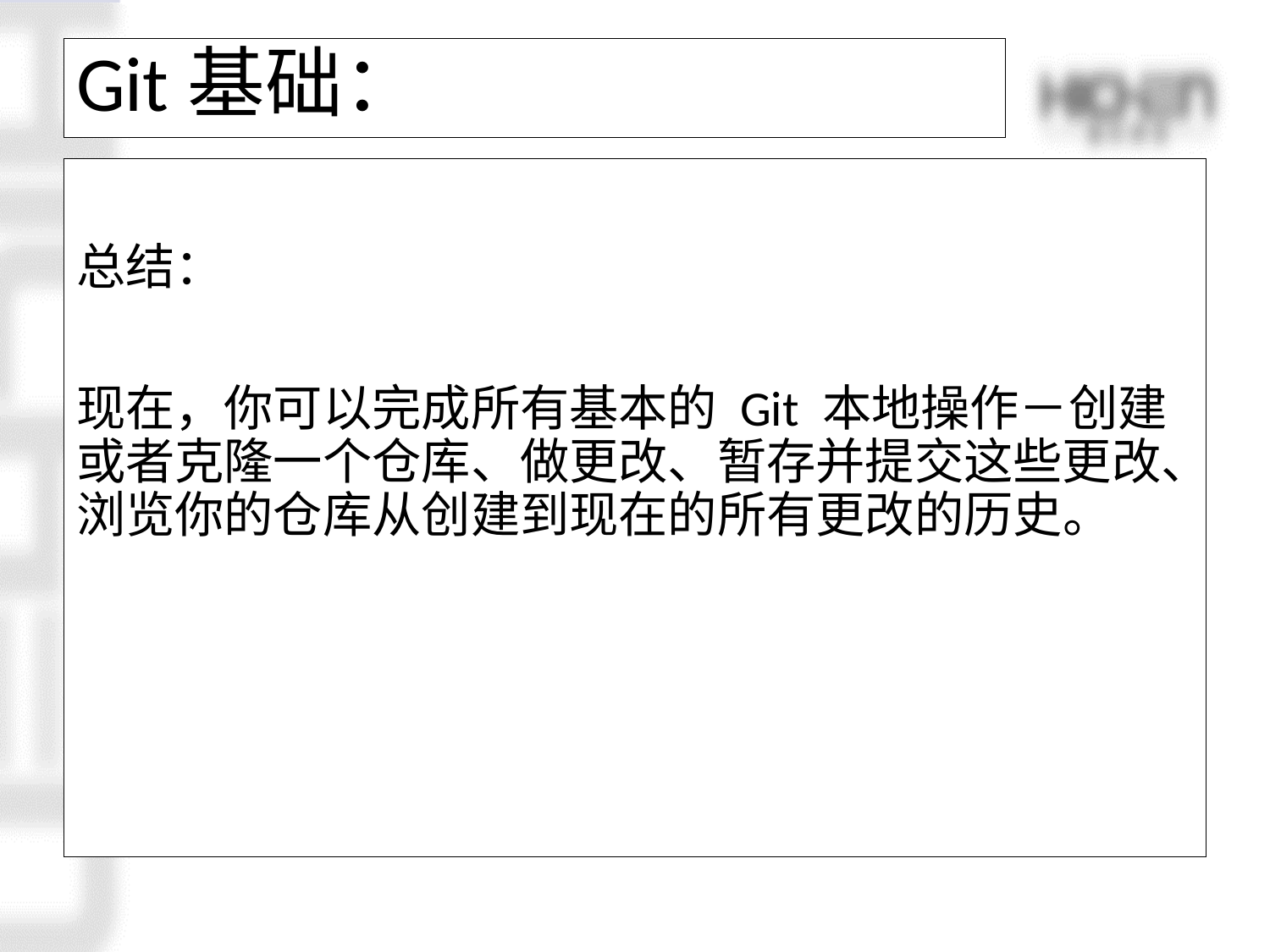

# Git基础：

总结：

现在，你可以完成所有基本的 Git 本地操作－创建或者克隆一个仓库、做更改、暂存并提交这些更改、浏览你的仓库从创建到现在的所有更改的历史。